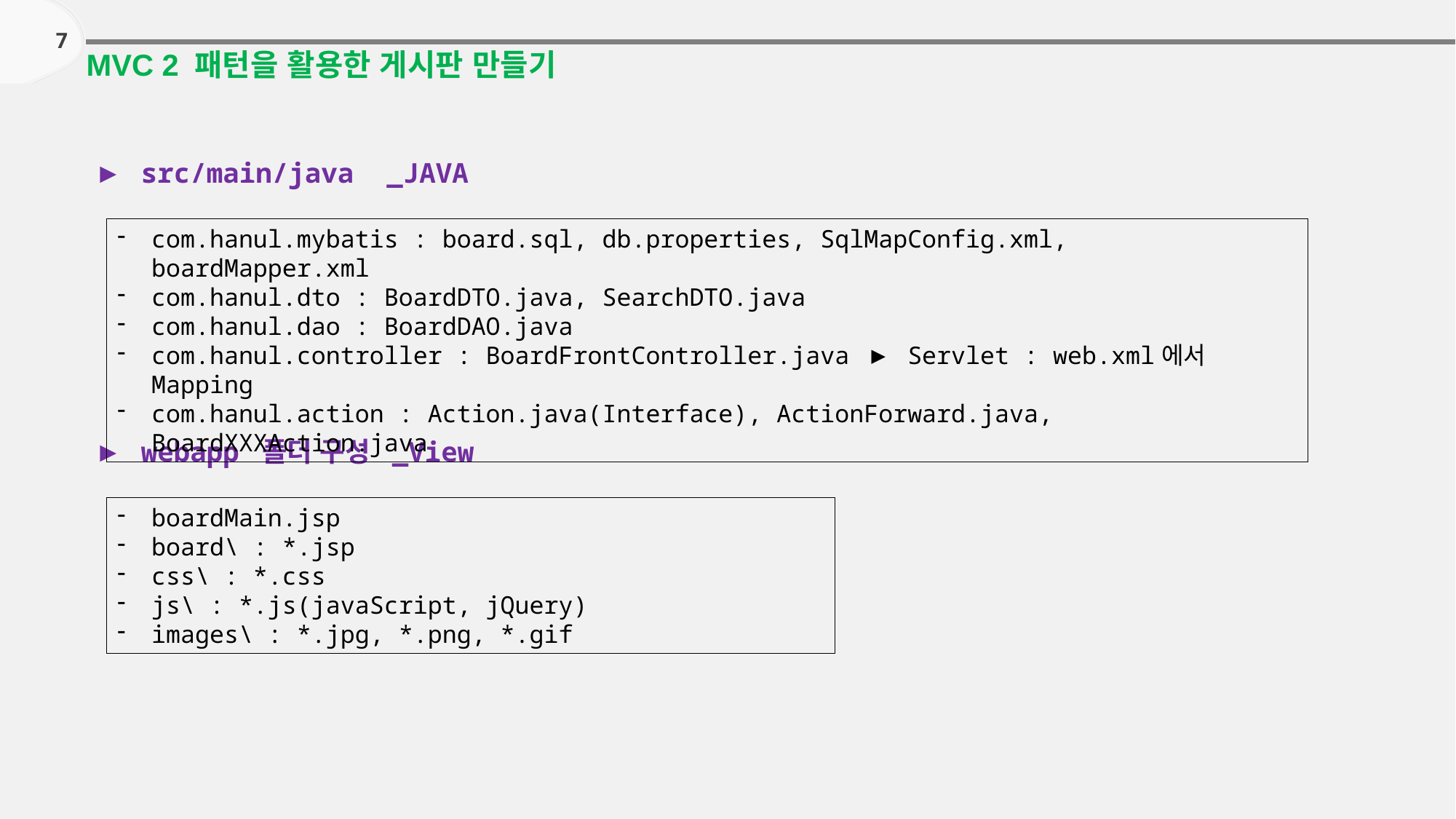

7
MVC 2 패턴을 활용한 게시판 만들기
▶ src/main/java  _JAVA
com.hanul.mybatis : board.sql, db.properties, SqlMapConfig.xml, boardMapper.xml
com.hanul.dto : BoardDTO.java, SearchDTO.java
com.hanul.dao : BoardDAO.java
com.hanul.controller : BoardFrontController.java ▶ Servlet : web.xml에서 Mapping
com.hanul.action : Action.java(Interface), ActionForward.java, BoardXXXAction.java
▶ webapp 폴더 구성  _View
boardMain.jsp
board\ : *.jsp
css\ : *.css
js\ : *.js(javaScript, jQuery)
images\ : *.jpg, *.png, *.gif